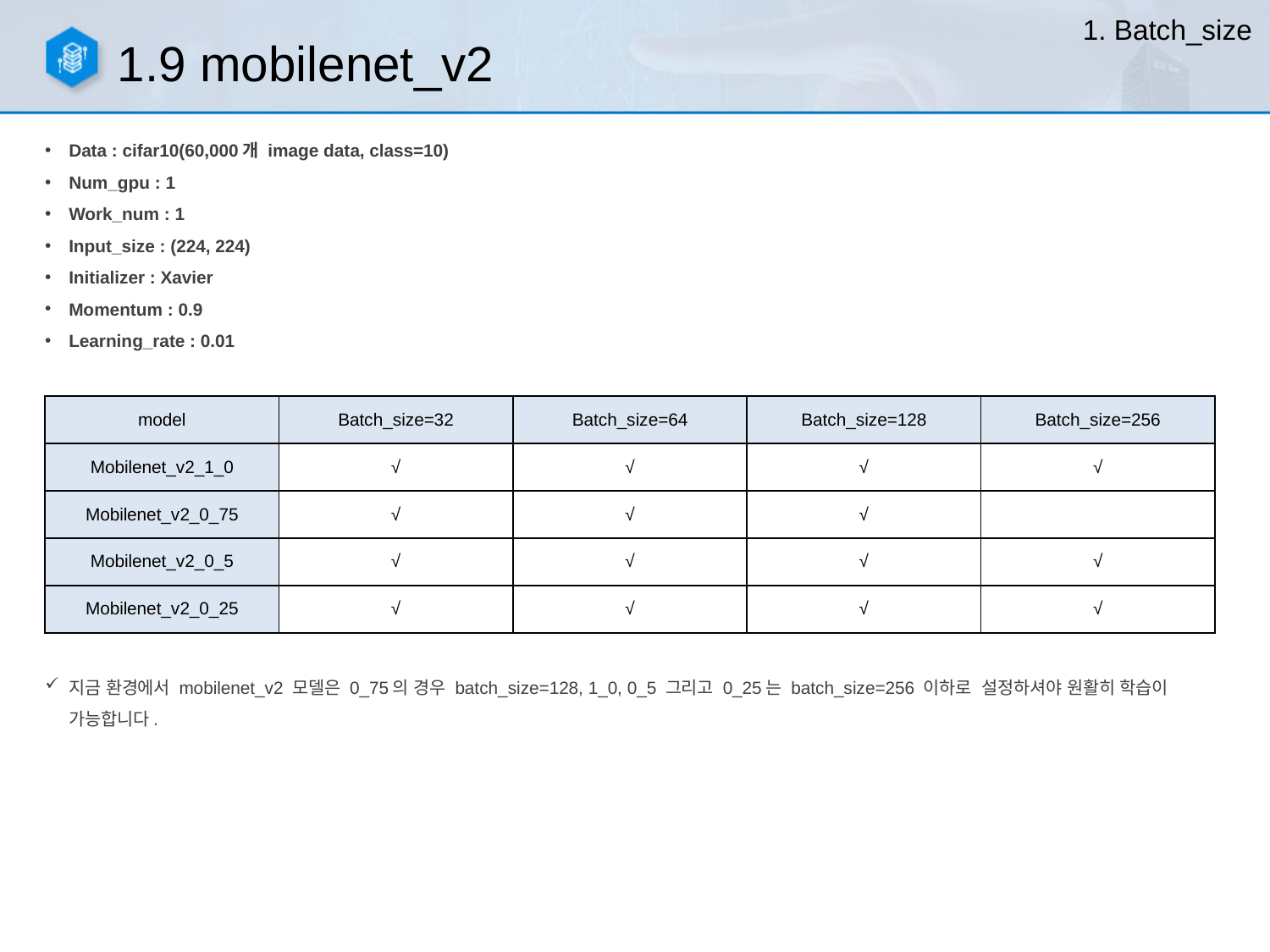

1. Batch_size
1.9 mobilenet_v2
Data : cifar10(60,000개 image data, class=10)
Num_gpu : 1
Work_num : 1
Input_size : (224, 224)
Initializer : Xavier
Momentum : 0.9
Learning_rate : 0.01
| model | Batch\_size=32 | Batch\_size=64 | Batch\_size=128 | Batch\_size=256 |
| --- | --- | --- | --- | --- |
| Mobilenet\_v2\_1\_0 | √ | √ | √ | √ |
| Mobilenet\_v2\_0\_75 | √ | √ | √ |  |
| Mobilenet\_v2\_0\_5 | √ | √ | √ | √ |
| Mobilenet\_v2\_0\_25 | √ | √ | √ | √ |
지금 환경에서 mobilenet_v2 모델은 0_75의 경우 batch_size=128, 1_0, 0_5 그리고 0_25는 batch_size=256 이하로  설정하셔야 원활히 학습이 가능합니다.